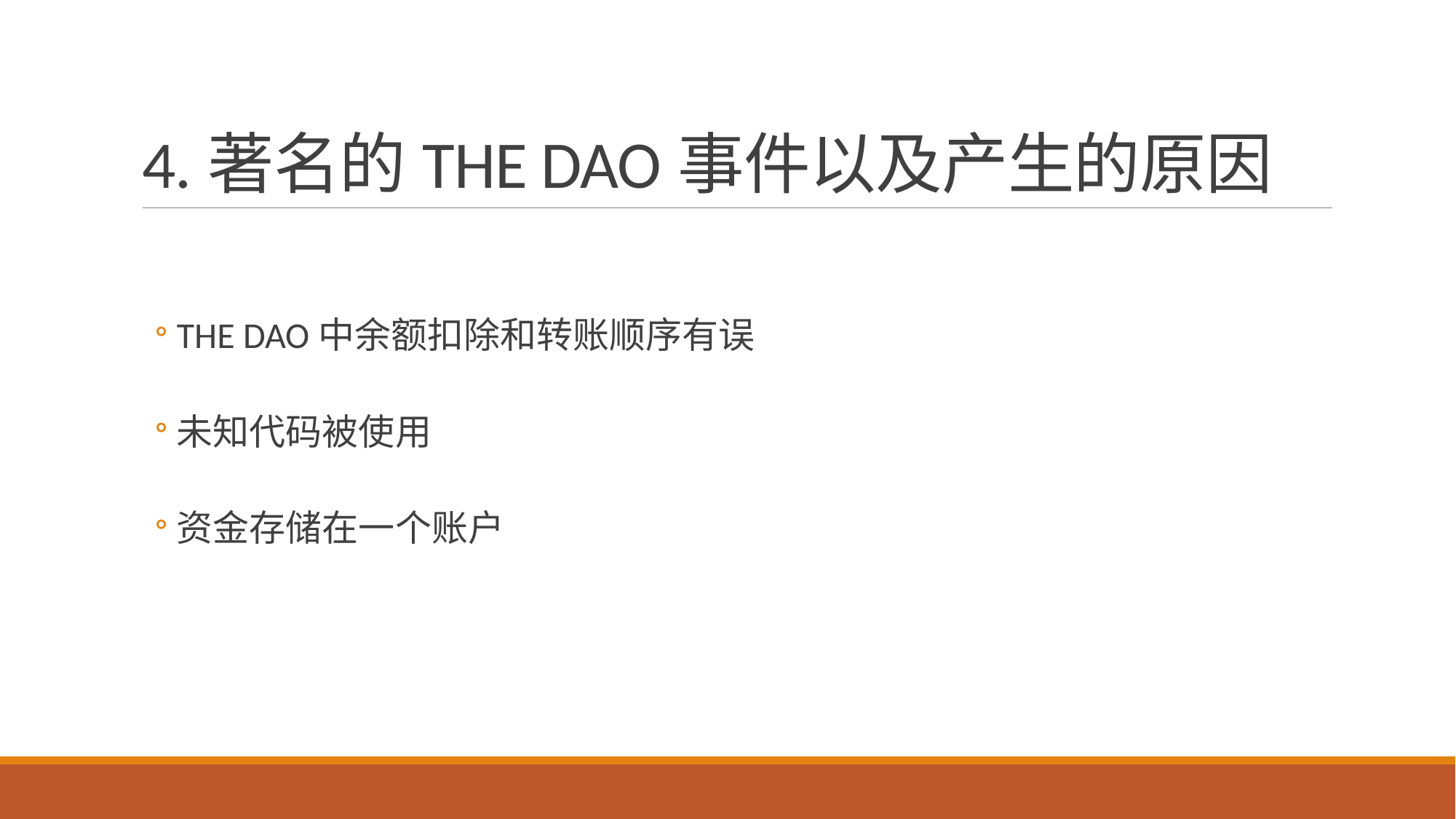

# 4.著名的THE DAO事件以及产生的原因

THE DAO中余额扣除和转账顺序有误
未知代码被使用
资金存储在一个账户